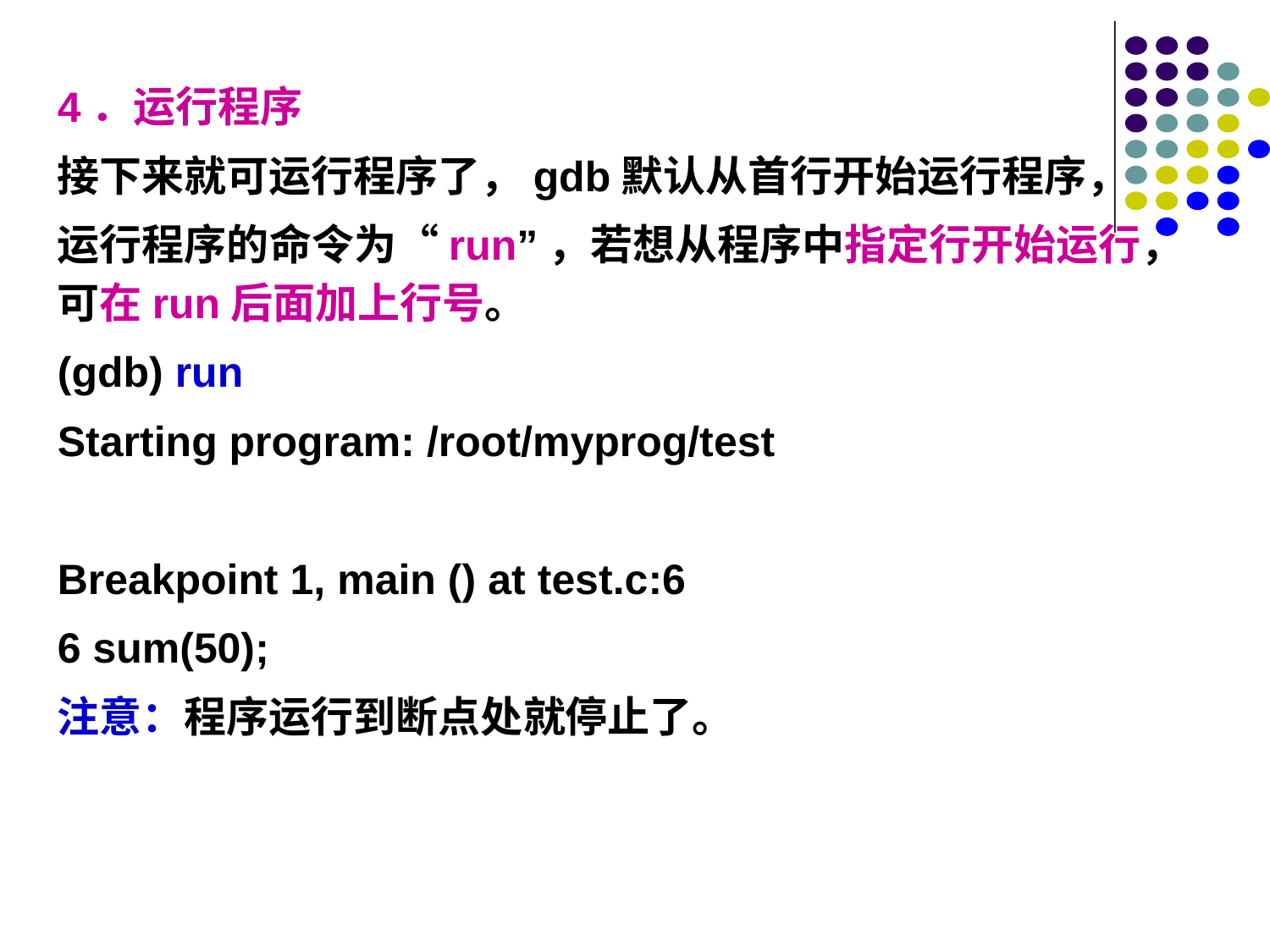

4．运行程序
接下来就可运行程序了，gdb默认从首行开始运行程序，
运行程序的命令为“run”，若想从程序中指定行开始运行，可在run后面加上行号。
(gdb) run
Starting program: /root/myprog/test

Breakpoint 1, main () at test.c:6
6 sum(50);
注意：程序运行到断点处就停止了。